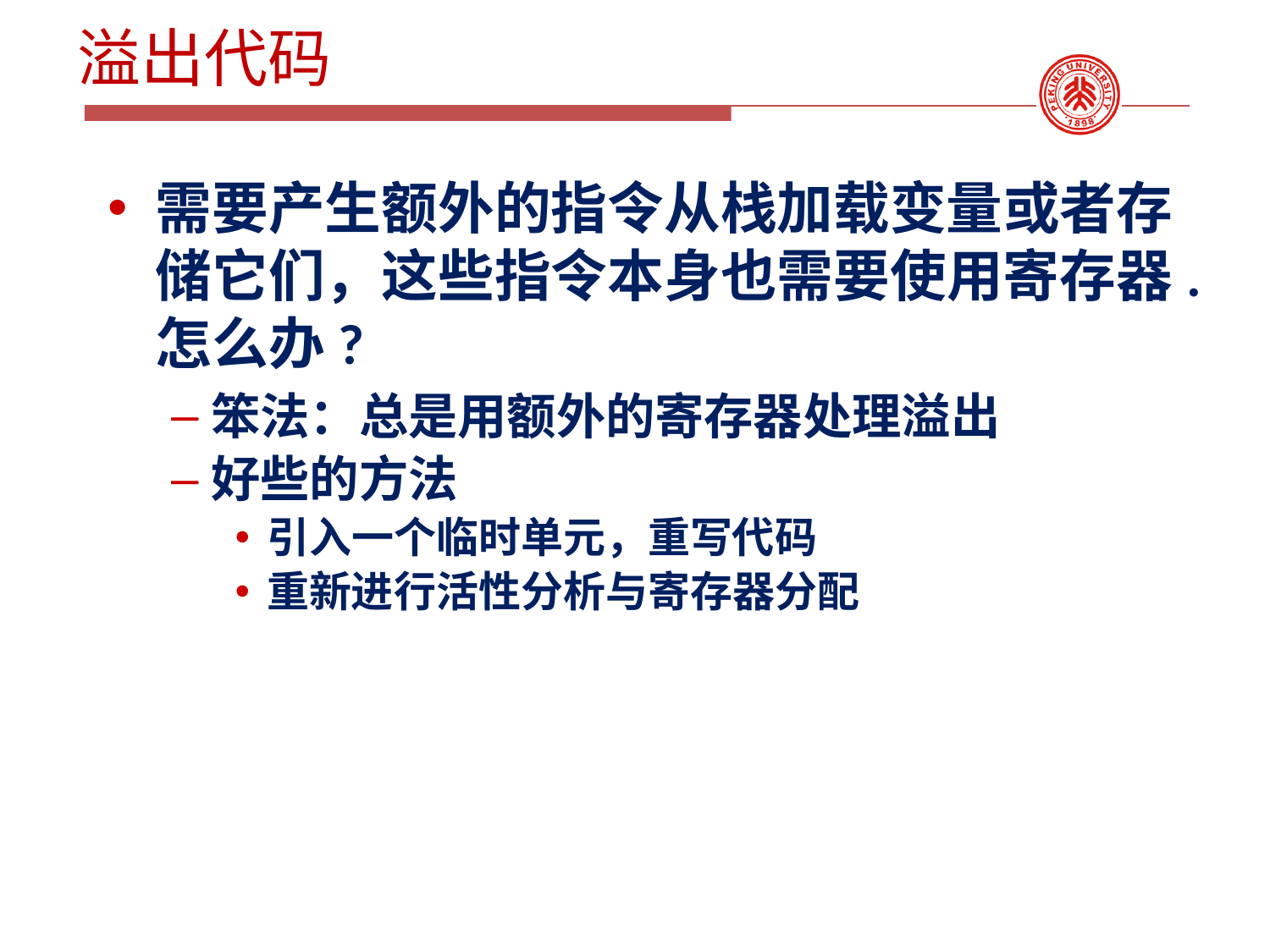

# 溢出代码
需要产生额外的指令从栈加载变量或者存储它们，这些指令本身也需要使用寄存器. 怎么办?
笨法：总是用额外的寄存器处理溢出
好些的方法
引入一个临时单元，重写代码
重新进行活性分析与寄存器分配